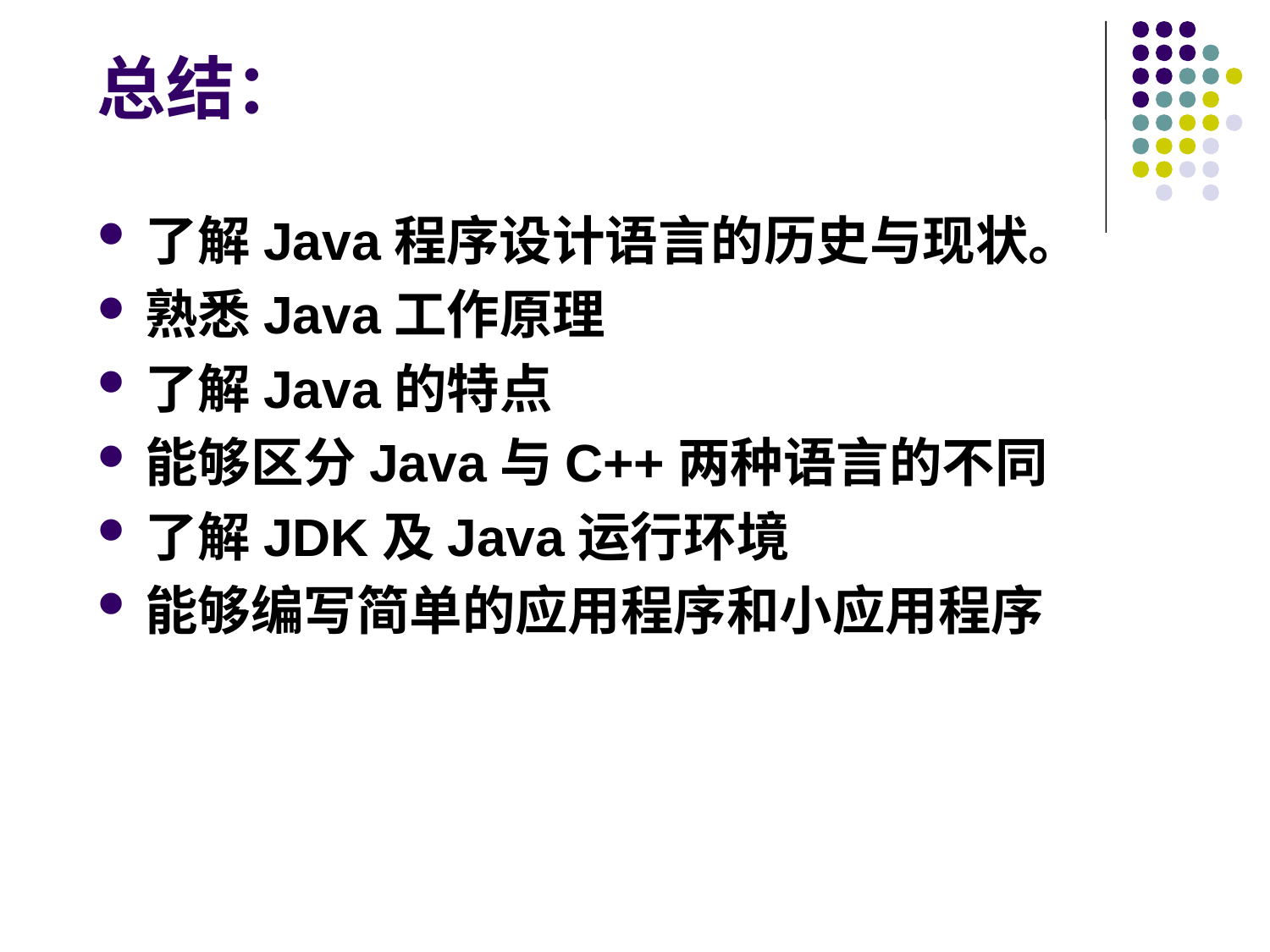

# 总结：
了解Java程序设计语言的历史与现状。
熟悉Java工作原理
了解Java的特点
能够区分Java与C++两种语言的不同
了解JDK及Java运行环境
能够编写简单的应用程序和小应用程序